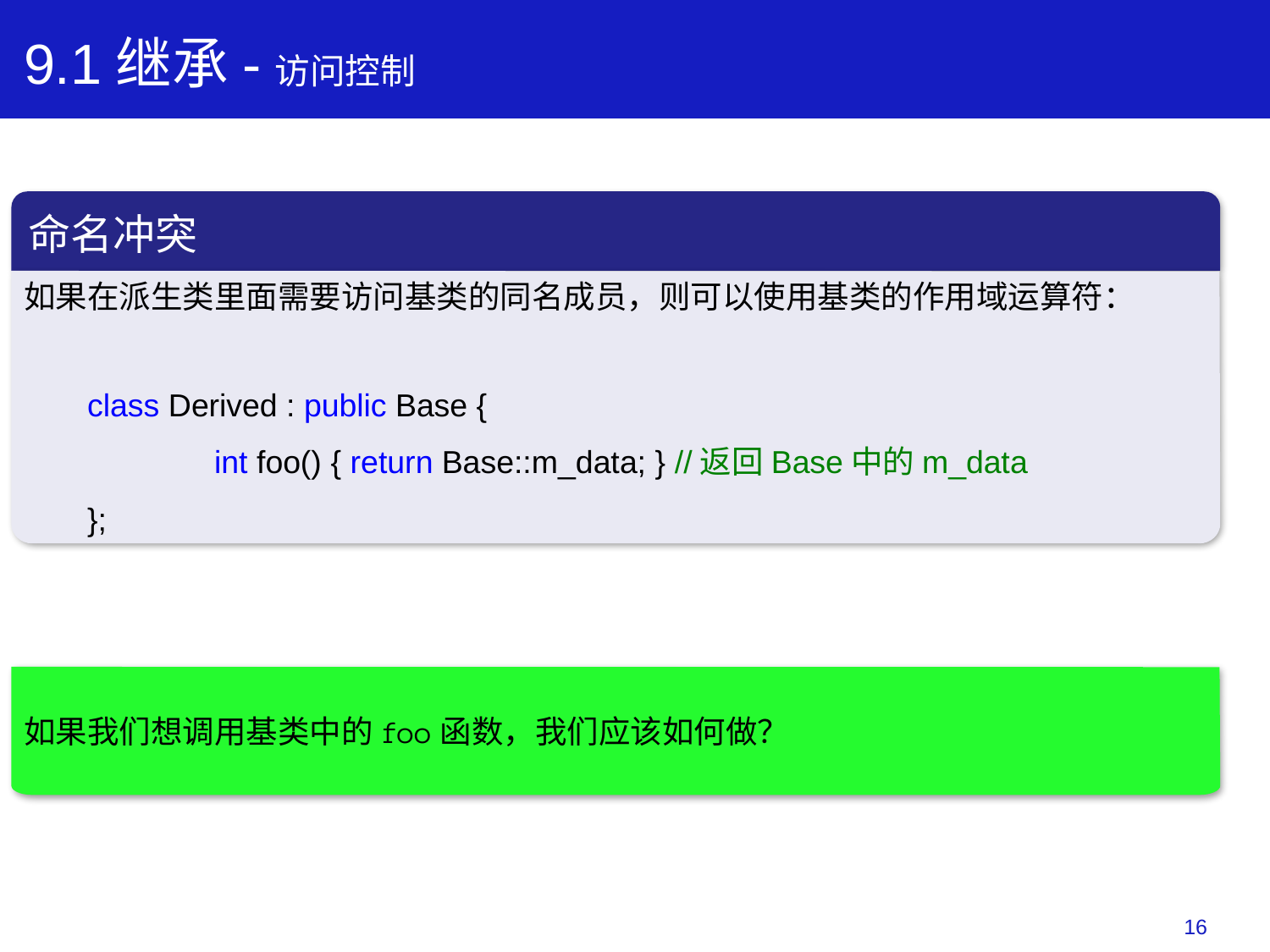

9.1继承-访问控制
命名冲突
如果在派生类里面需要访问基类的同名成员，则可以使用基类的作用域运算符：

class Derived : public Base {
	int foo() { return Base::m_data; } //返回Base中的m_data
};
学习目标
如果我们想调用基类中的foo函数，我们应该如何做？
16